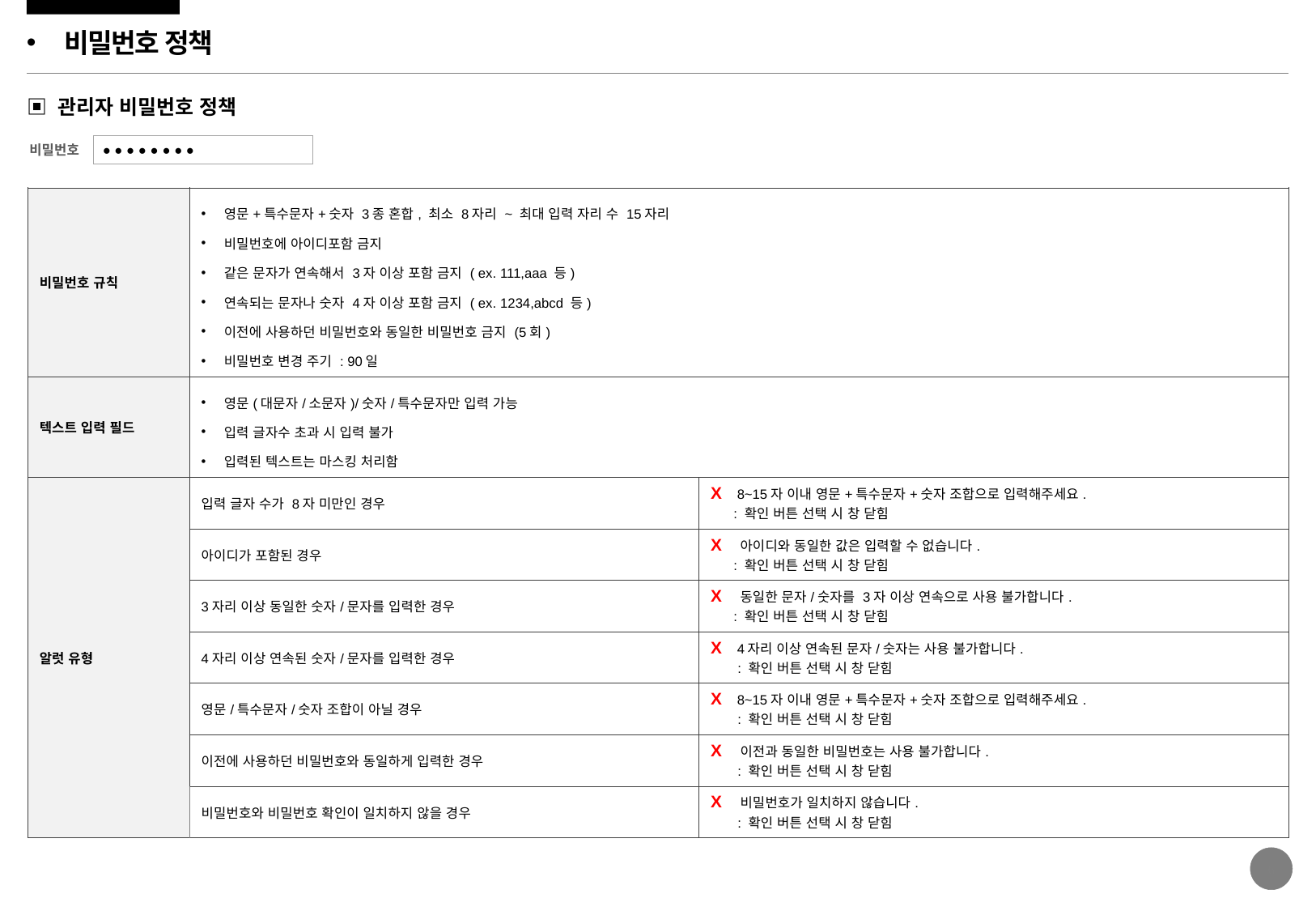

비밀번호 정책
▣ 관리자 비밀번호 정책
● ● ● ● ● ● ● ●
비밀번호
| 비밀번호 규칙 | 영문+특수문자+숫자 3종 혼합, 최소 8자리 ~ 최대 입력 자리 수 15자리 비밀번호에 아이디포함 금지 같은 문자가 연속해서 3자 이상 포함 금지 ( ex. 111,aaa 등) 연속되는 문자나 숫자 4자 이상 포함 금지 ( ex. 1234,abcd 등) 이전에 사용하던 비밀번호와 동일한 비밀번호 금지 (5회) 비밀번호 변경 주기 : 90일 |  |
| --- | --- | --- |
| 텍스트 입력 필드 | 영문(대문자/소문자)/숫자/특수문자만 입력 가능 입력 글자수 초과 시 입력 불가 입력된 텍스트는 마스킹 처리함 |  |
| 알럿 유형 | 입력 글자 수가 8자 미만인 경우 | X 8~15자 이내 영문+특수문자+숫자 조합으로 입력해주세요. : 확인 버튼 선택 시 창 닫힘 |
|  | 아이디가 포함된 경우 | X 아이디와 동일한 값은 입력할 수 없습니다. : 확인 버튼 선택 시 창 닫힘 |
|  | 3자리 이상 동일한 숫자/문자를 입력한 경우 | X 동일한 문자/숫자를 3자 이상 연속으로 사용 불가합니다. : 확인 버튼 선택 시 창 닫힘 |
|  | 4자리 이상 연속된 숫자/문자를 입력한 경우 | X 4자리 이상 연속된 문자/숫자는 사용 불가합니다. : 확인 버튼 선택 시 창 닫힘 |
|  | 영문/특수문자/숫자 조합이 아닐 경우 | X 8~15자 이내 영문+특수문자+숫자 조합으로 입력해주세요. : 확인 버튼 선택 시 창 닫힘 |
|  | 이전에 사용하던 비밀번호와 동일하게 입력한 경우 | X 이전과 동일한 비밀번호는 사용 불가합니다. : 확인 버튼 선택 시 창 닫힘 |
|  | 비밀번호와 비밀번호 확인이 일치하지 않을 경우 | X 비밀번호가 일치하지 않습니다. : 확인 버튼 선택 시 창 닫힘 |
6